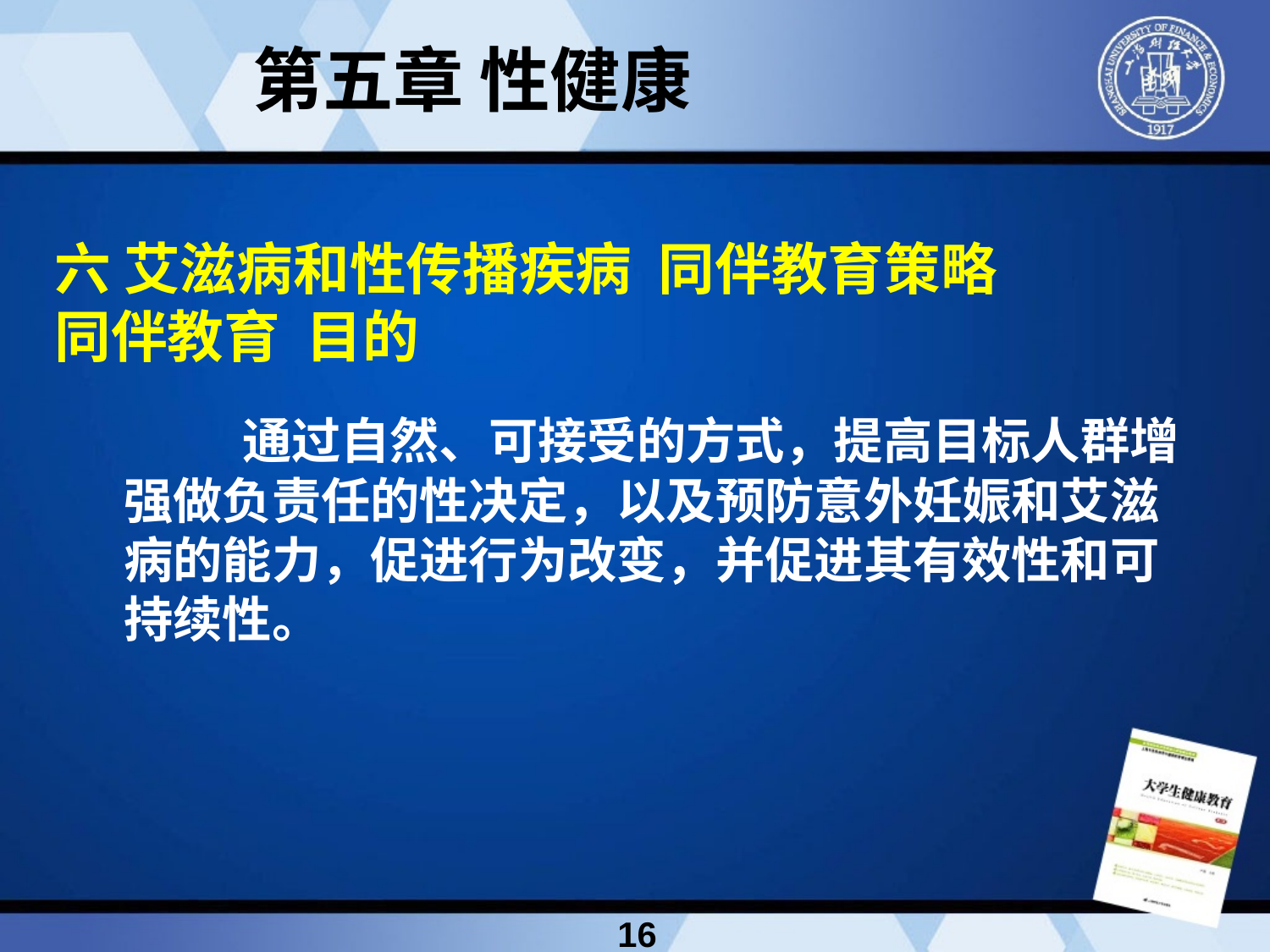

第五章 性健康
六 艾滋病和性传播疾病  同伴教育策略
同伴教育  目的
            通过自然、可接受的方式，提高目标人群增强做负责任的性决定，以及预防意外妊娠和艾滋病的能力，促进行为改变，并促进其有效性和可持续性。

16